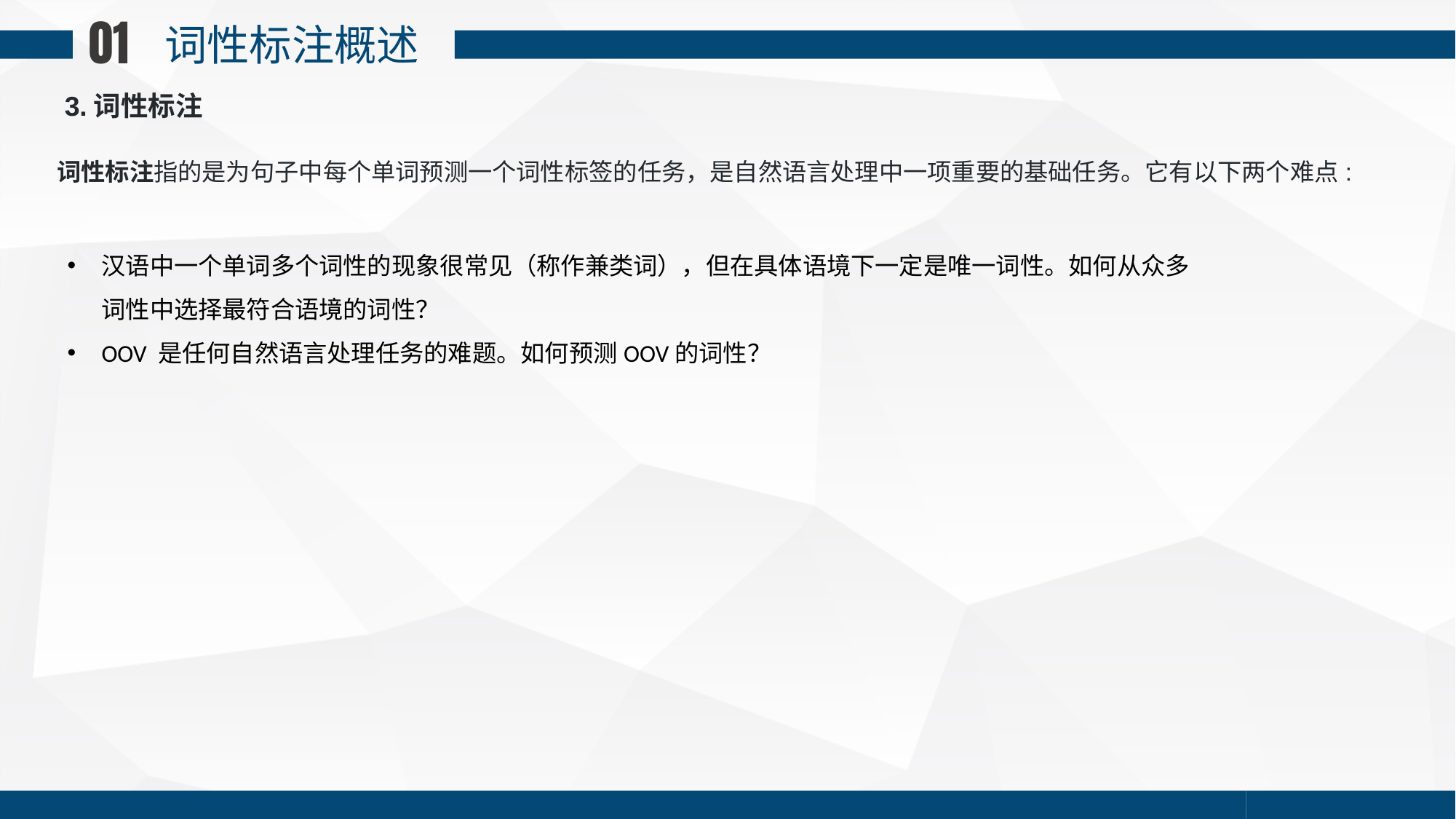

01
词性标注概述

3.词性标注
词性标注指的是为句子中每个单词预测一个词性标签的任务，是自然语言处理中一项重要的基础任务。它有以下两个难点:
汉语中一个单词多个词性的现象很常见（称作兼类词），但在具体语境下一定是唯一词性。如何从众多词性中选择最符合语境的词性？
OOV 是任何自然语言处理任务的难题。如何预测OOV的词性？